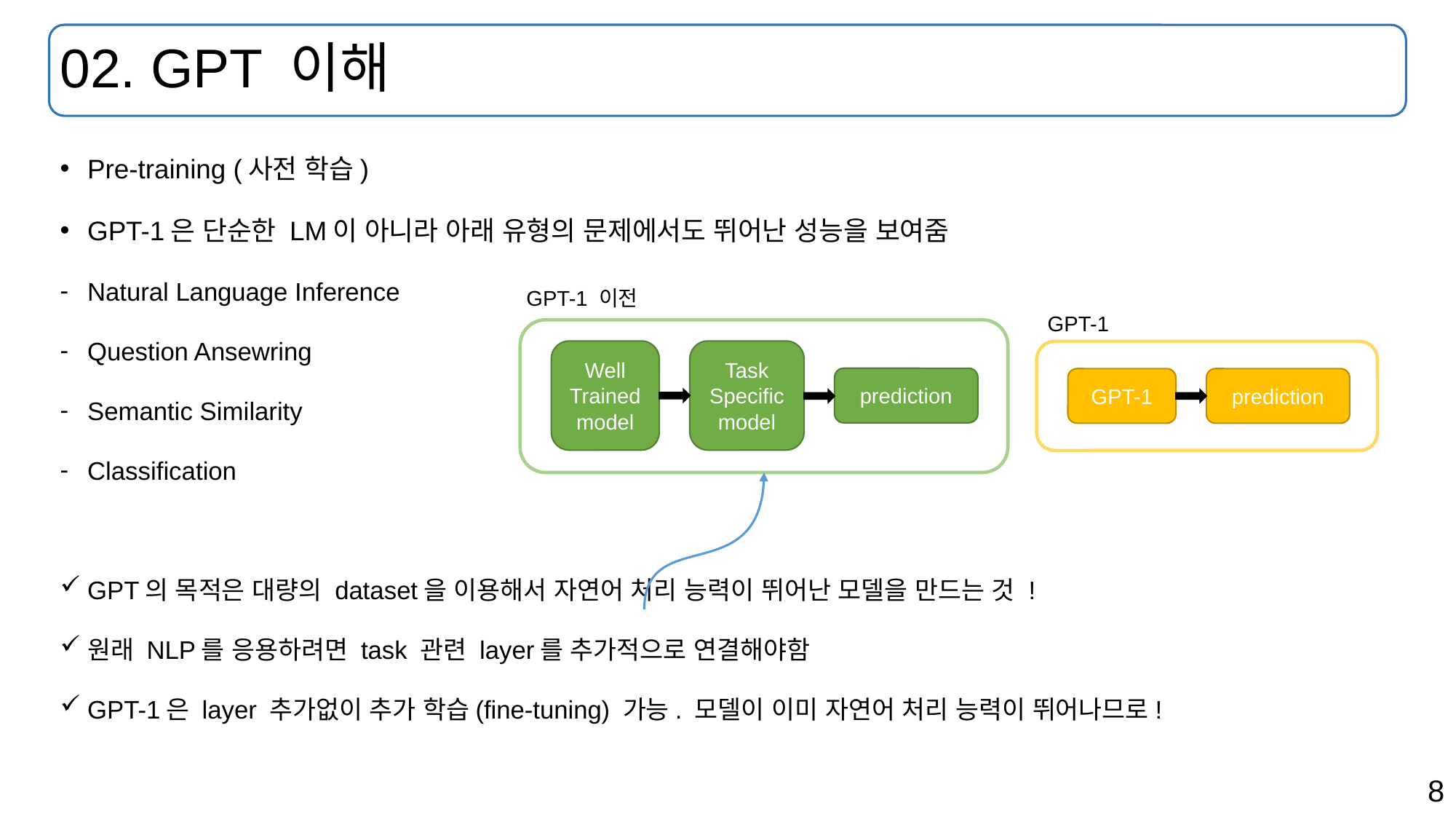

# 02. GPT 이해
Pre-training (사전 학습)
GPT-1은 단순한 LM이 아니라 아래 유형의 문제에서도 뛰어난 성능을 보여줌
Natural Language Inference
Question Ansewring
Semantic Similarity
Classification

GPT의 목적은 대량의 dataset을 이용해서 자연어 처리 능력이 뛰어난 모델을 만드는 것 !
원래 NLP를 응용하려면 task 관련 layer를 추가적으로 연결해야함
GPT-1은 layer 추가없이 추가 학습(fine-tuning) 가능. 모델이 이미 자연어 처리 능력이 뛰어나므로!
GPT-1 이전

Well
Trained
model
Task
Specific
model
prediction

GPT-1

GPT-1
prediction